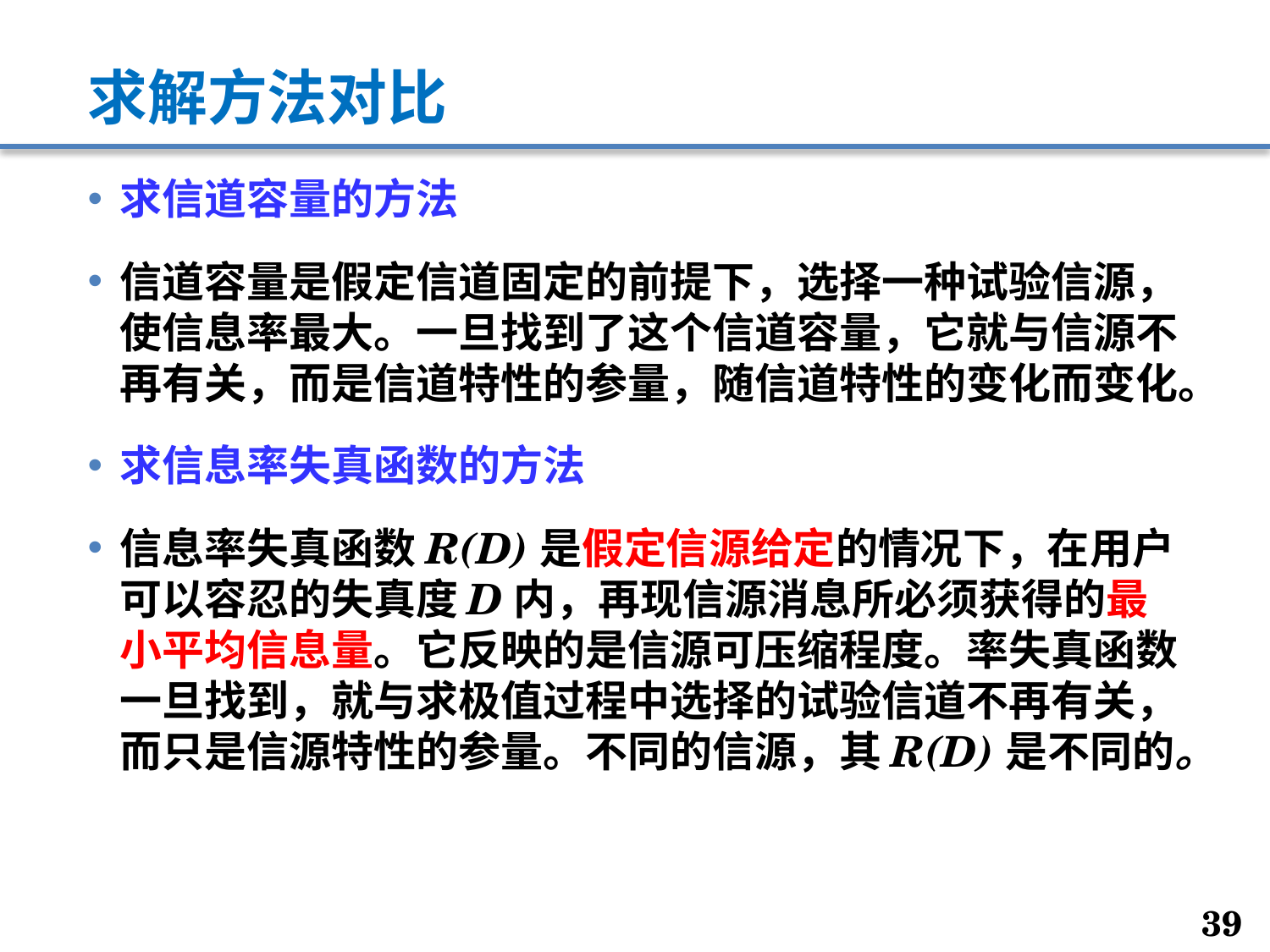

# 求解方法对比
求信道容量的方法
信道容量是假定信道固定的前提下，选择一种试验信源，使信息率最大。一旦找到了这个信道容量，它就与信源不再有关，而是信道特性的参量，随信道特性的变化而变化。
求信息率失真函数的方法
信息率失真函数R(D)是假定信源给定的情况下，在用户可以容忍的失真度D内，再现信源消息所必须获得的最小平均信息量。它反映的是信源可压缩程度。率失真函数一旦找到，就与求极值过程中选择的试验信道不再有关，而只是信源特性的参量。不同的信源，其R(D)是不同的。
39